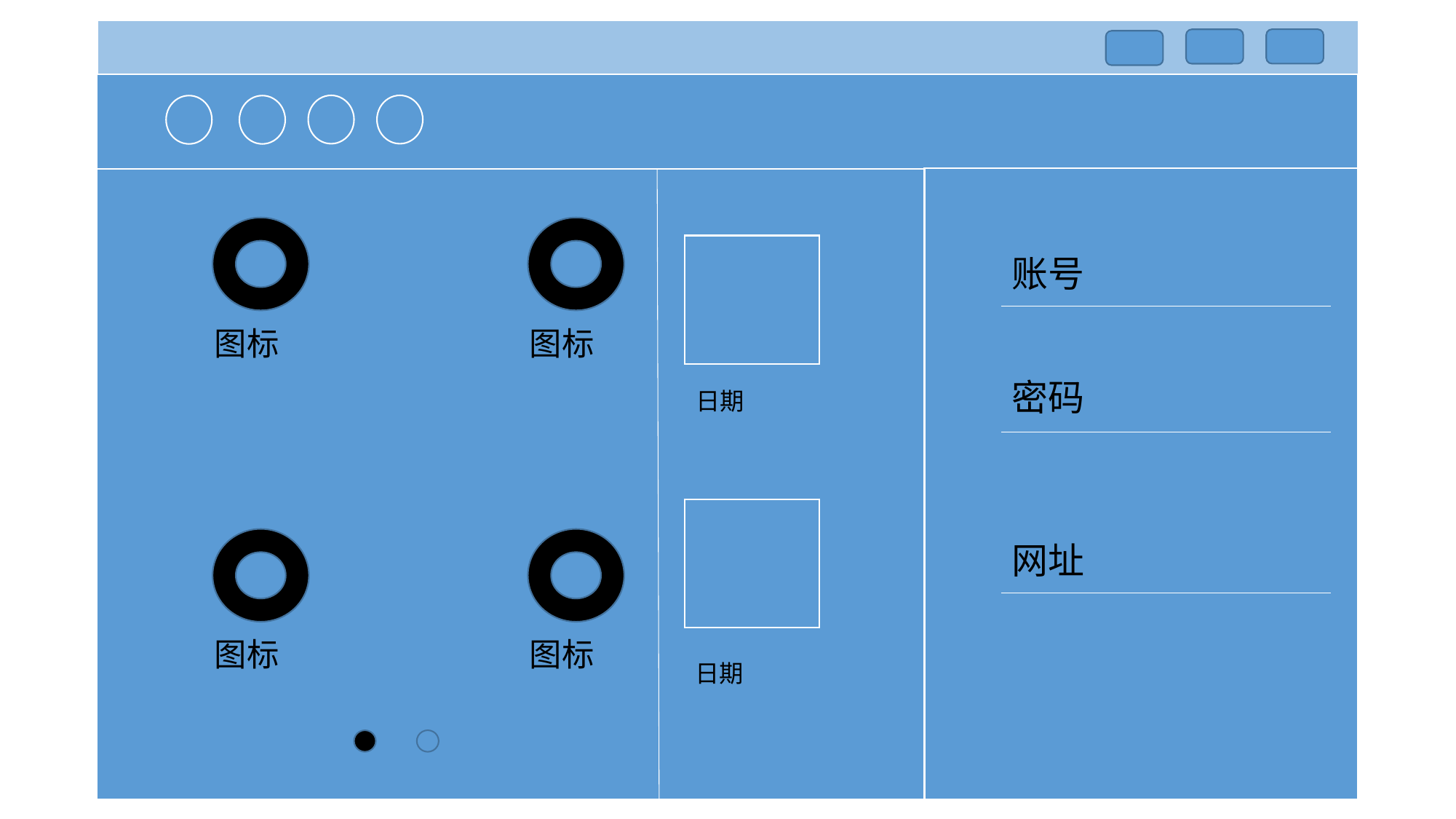

图标

图标

图标

图标

账号
密码
日期

网址
日期
日期